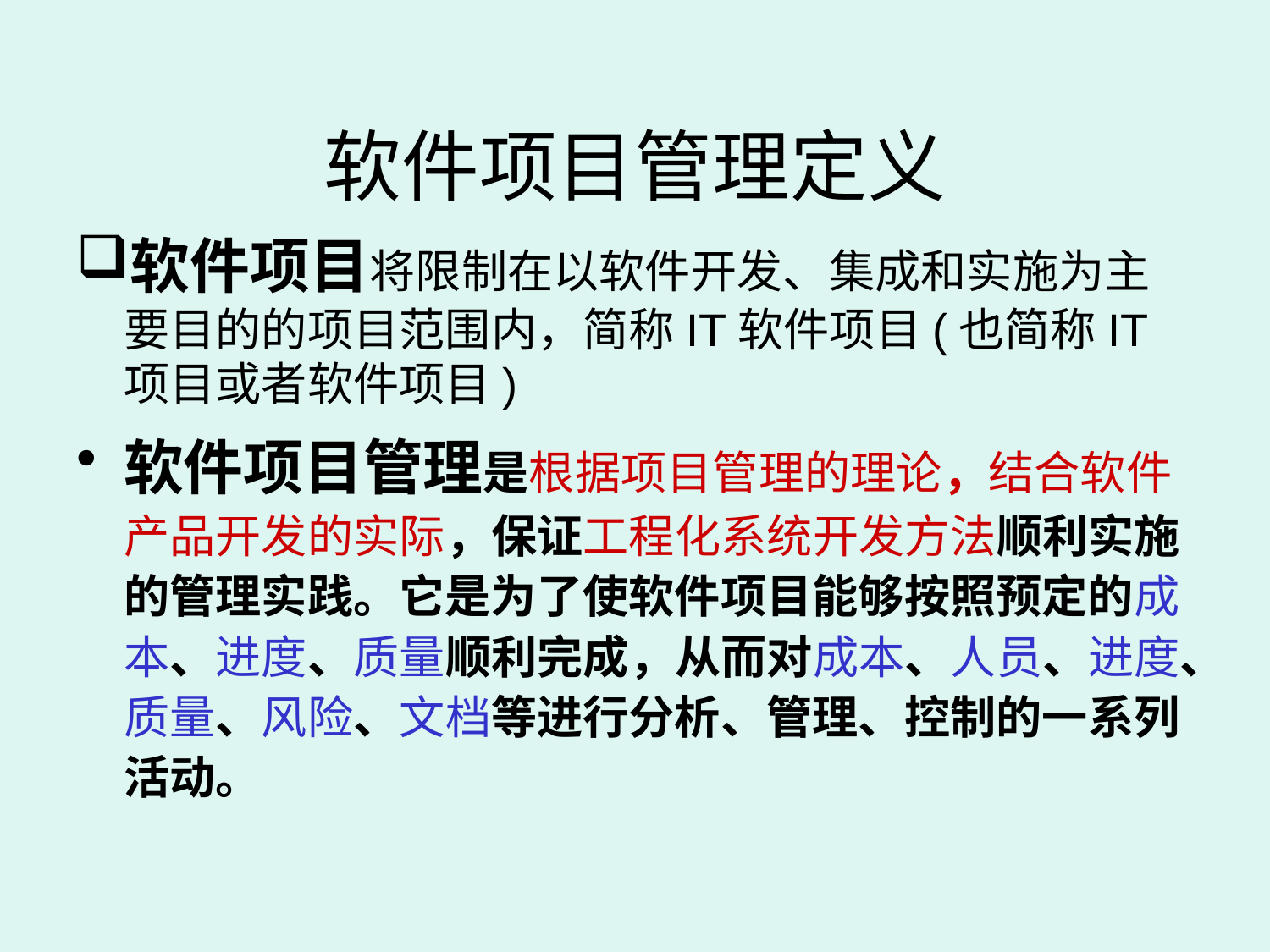

# 软件项目管理定义
软件项目将限制在以软件开发、集成和实施为主要目的的项目范围内，简称IT软件项目(也简称IT项目或者软件项目)
软件项目管理是根据项目管理的理论，结合软件产品开发的实际，保证工程化系统开发方法顺利实施的管理实践。它是为了使软件项目能够按照预定的成本、进度、质量顺利完成，从而对成本、人员、进度、质量、风险、文档等进行分析、管理、控制的一系列活动。

36